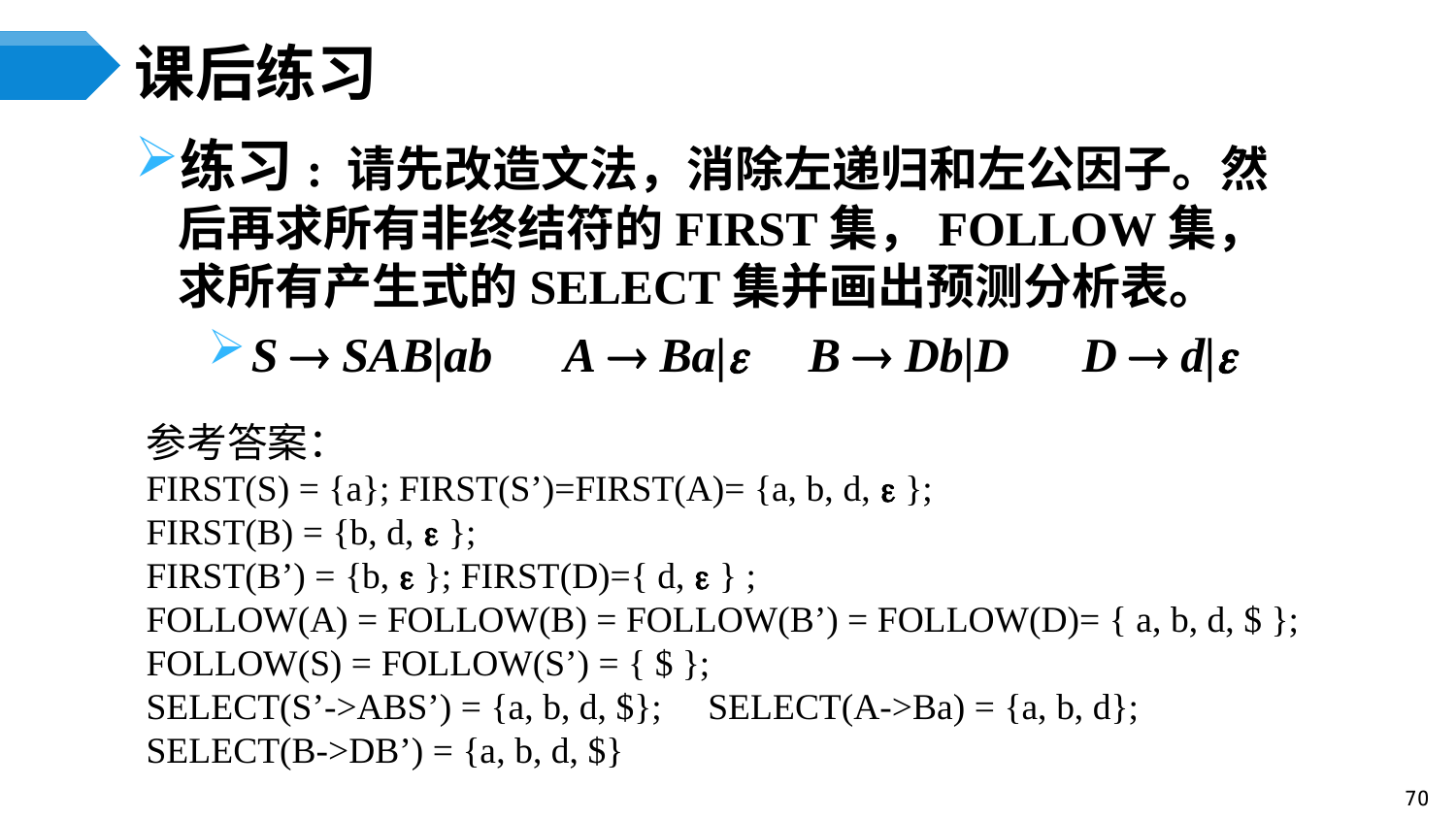

# 课后练习
练习: 请先改造文法，消除左递归和左公因子。然后再求所有非终结符的FIRST集，FOLLOW集，求所有产生式的SELECT集并画出预测分析表。
S → SAB|ab      A → Ba|ε     B → Db|D      D → d|ε

参考答案：
FIRST(S) = {a}; FIRST(S’)=FIRST(A)= {a, b, d, ε };
FIRST(B) = {b, d, ε };
FIRST(B’) = {b, ε }; FIRST(D)={ d, ε } ;
FOLLOW(A) = FOLLOW(B) = FOLLOW(B’) = FOLLOW(D)= { a, b, d, $ };
FOLLOW(S) = FOLLOW(S’) = { $ };
SELECT(S’->ABS’) = {a, b, d, $};     SELECT(A->Ba) = {a, b, d};
SELECT(B->DB’) = {a, b, d, $}
70